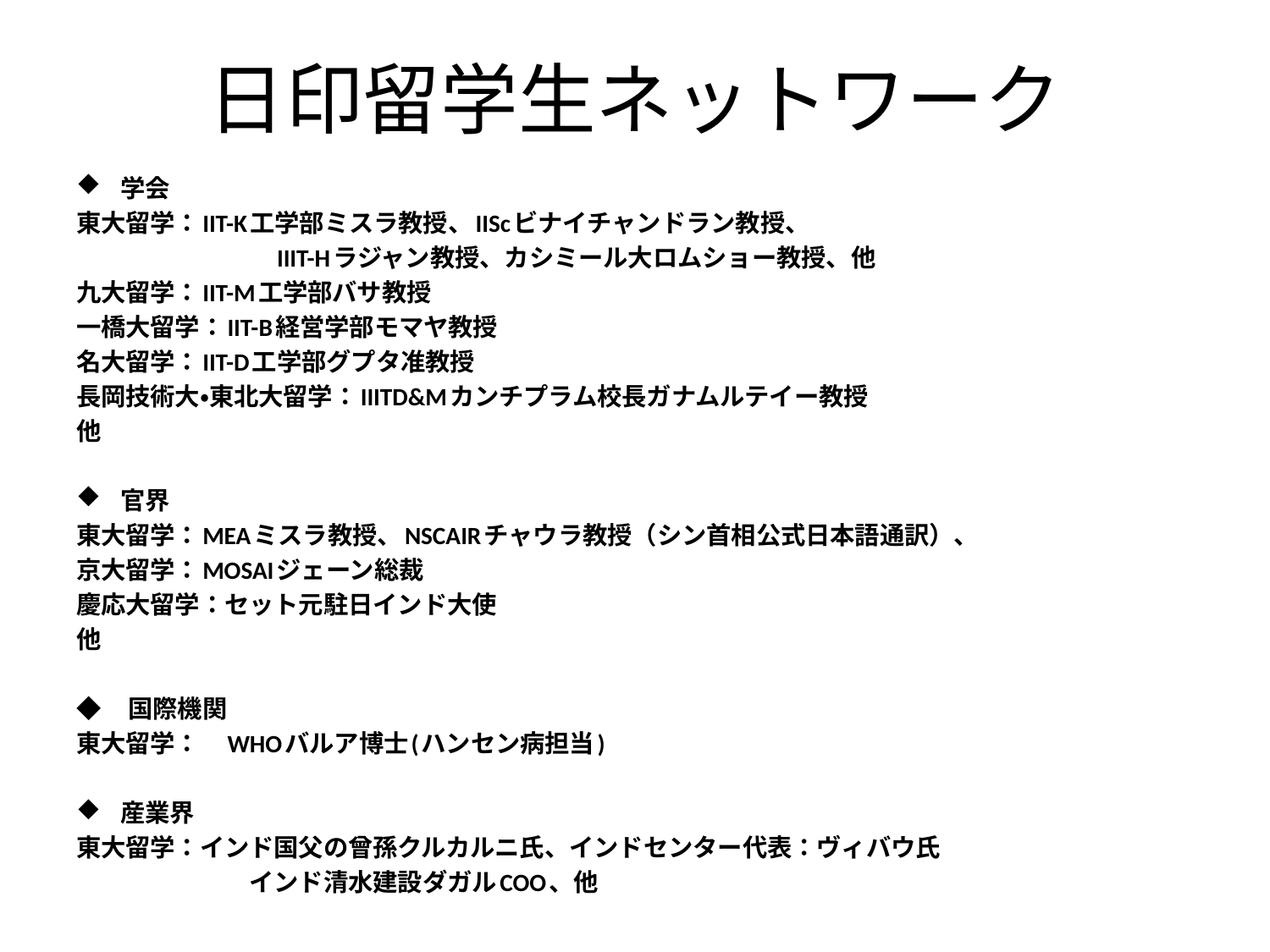

# 日印留学生ネットワーク
学会
東大留学：IIT-K工学部ミスラ教授、IIScビナイチャンドラン教授、
　　　　　　　　IIIT-Hラジャン教授、カシミール大ロムショー教授、他
九大留学：IIT-M工学部バサ教授
一橋大留学：IIT-B経営学部モマヤ教授
名大留学：IIT-D工学部グプタ准教授
長岡技術大・東北大留学：IIITD&Mカンチプラム校長ガナムルテイー教授
他

官界
東大留学：MEAミスラ教授、NSCAIRチャウラ教授（シン首相公式日本語通訳）、
京大留学：MOSAIジェーン総裁
慶応大留学：セット元駐日インド大使
他

◆　国際機関
東大留学：　WHOバルア博士(ハンセン病担当)

産業界
東大留学：インド国父の曾孫クルカルニ氏、インドセンター代表：ヴィバウ氏
　　　　　　　インド清水建設ダガルCOO、他